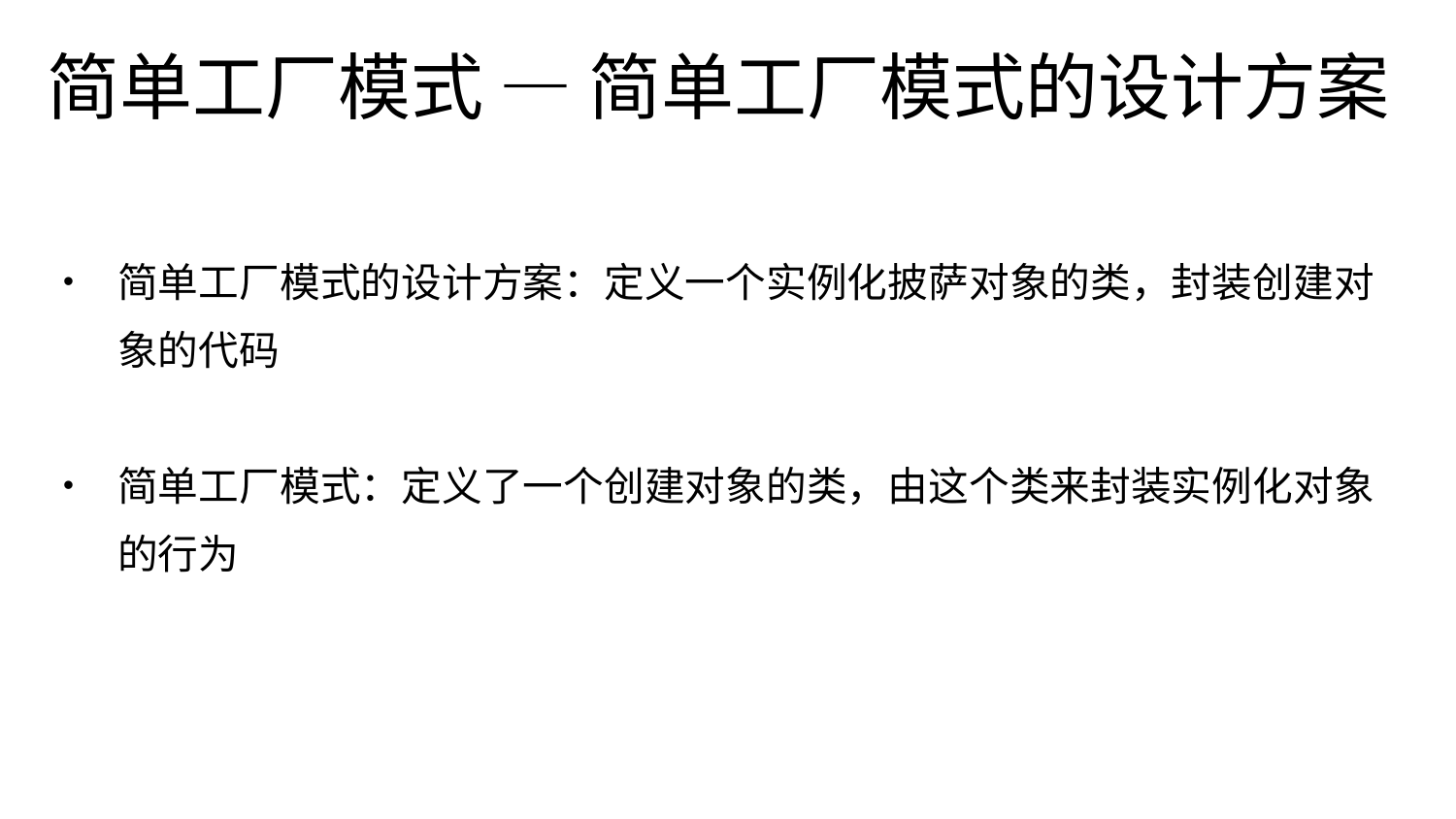

简单工厂模式 — 简单工厂模式的设计方案
简单工厂模式的设计方案：定义一个实例化披萨对象的类，封装创建对象的代码

简单工厂模式：定义了一个创建对象的类，由这个类来封装实例化对象的行为